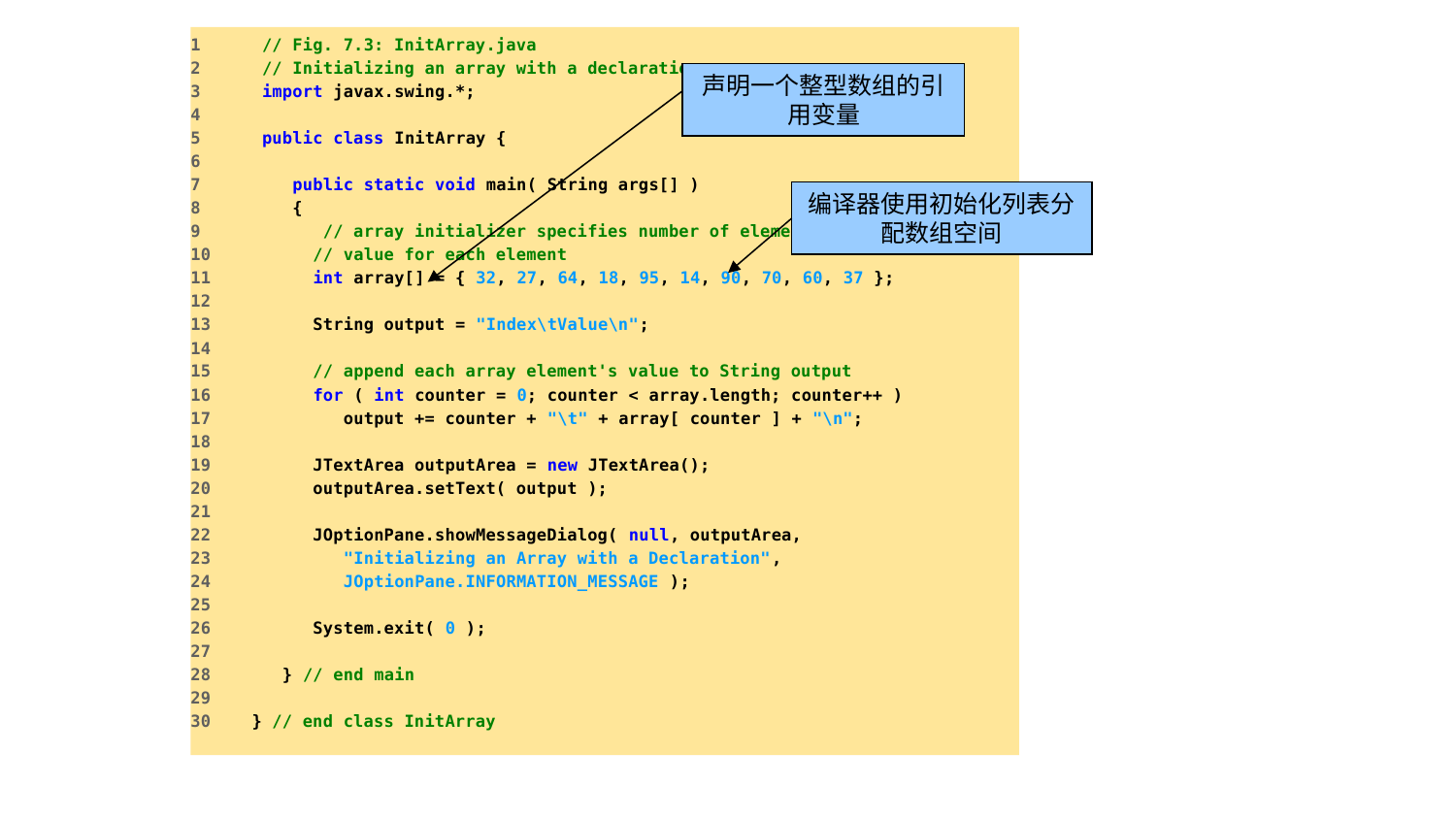

1      // Fig. 7.3: InitArray.java
2      // Initializing an array with a declaration.
3      import javax.swing.*;
4
5      public class InitArray {
6
7         public static void main( String args[] )
8         {
9            // array initializer specifies number of elements and
10          // value for each element
11          int array[] = { 32, 27, 64, 18, 95, 14, 90, 70, 60, 37 };
12
13          String output = "Index\tValue\n";
14
15          // append each array element's value to String output
16          for ( int counter = 0; counter < array.length; counter++ )
17             output += counter + "\t" + array[ counter ] + "\n";
18
19          JTextArea outputArea = new JTextArea();
20          outputArea.setText( output );
21
22          JOptionPane.showMessageDialog( null, outputArea,
23             "Initializing an Array with a Declaration",
24             JOptionPane.INFORMATION_MESSAGE );
25
26          System.exit( 0 );
27
28       } // end main
29
30    } // end class InitArray

声明一个整型数组的引用变量

编译器使用初始化列表分配数组空间